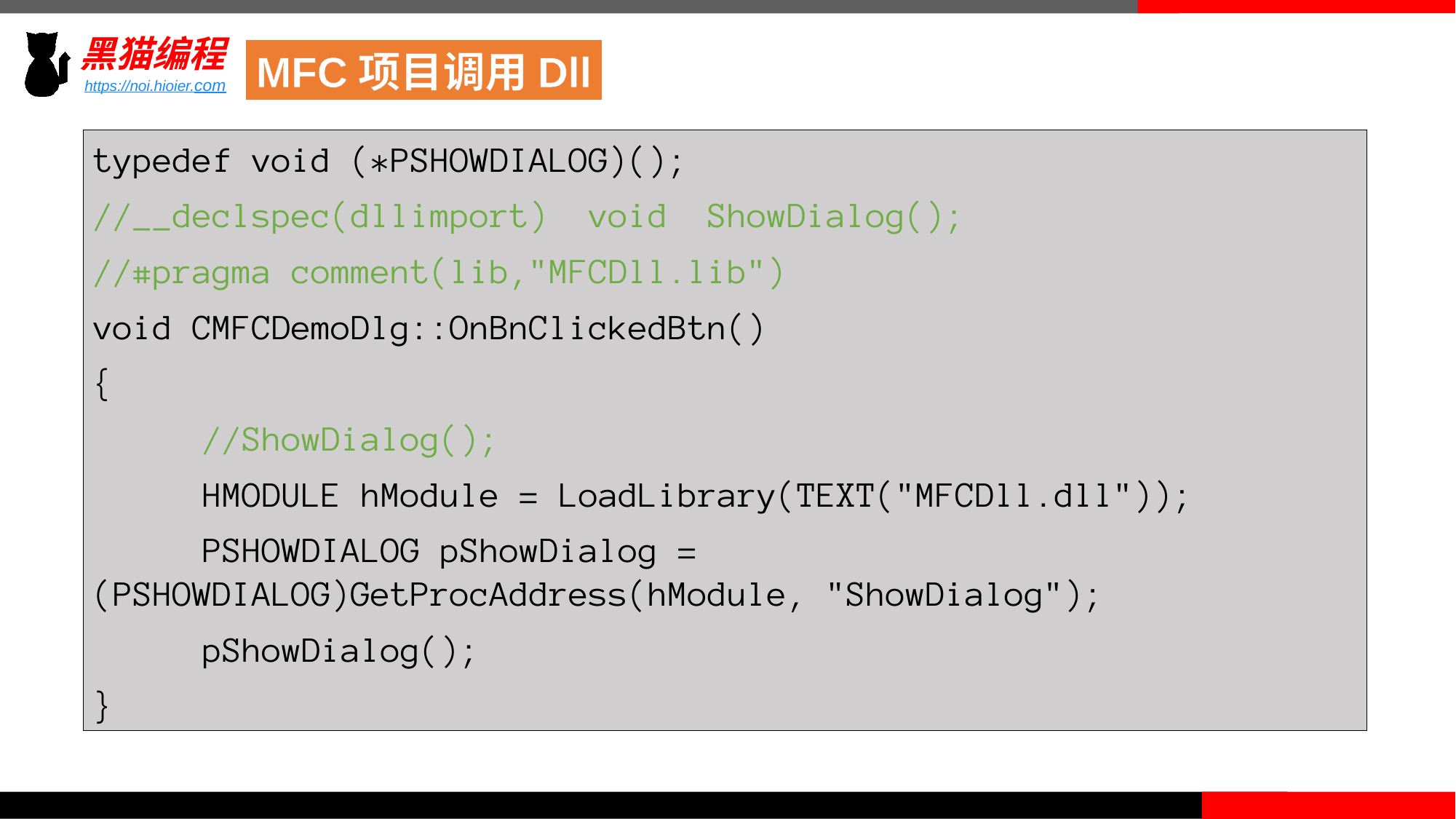

MFC项目调用Dll
typedef void (*PSHOWDIALOG)();
//__declspec(dllimport)  void  ShowDialog();
//#pragma comment(lib,"MFCDll.lib")
void CMFCDemoDlg::OnBnClickedBtn()
{
	//ShowDialog();
	HMODULE hModule = LoadLibrary(TEXT("MFCDll.dll"));
	PSHOWDIALOG pShowDialog = (PSHOWDIALOG)GetProcAddress(hModule, "ShowDialog");
	pShowDialog();
}